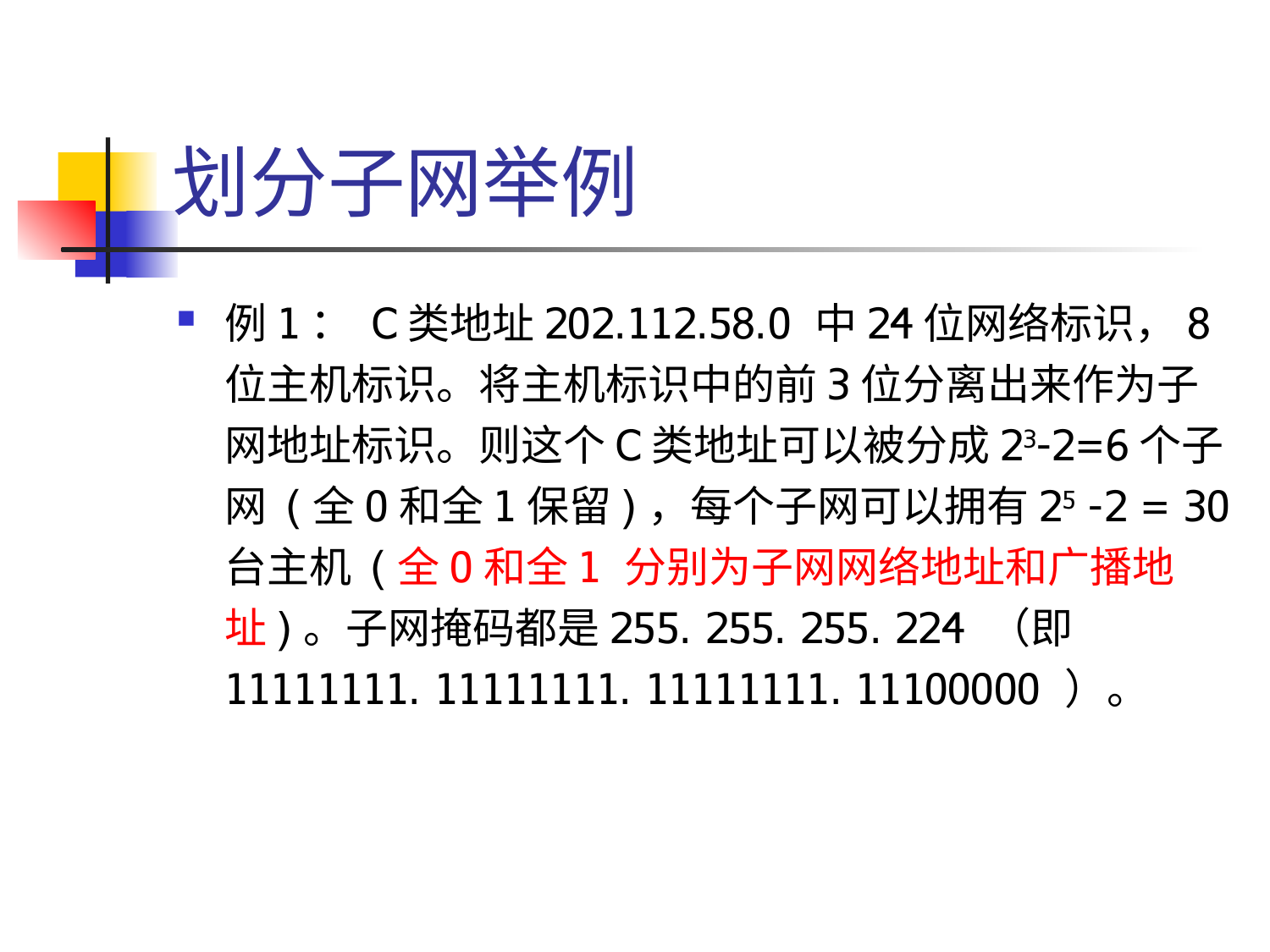

# 划分子网举例
例1： C类地址202.112.58.0 中24位网络标识，8位主机标识。将主机标识中的前3位分离出来作为子网地址标识。则这个C类地址可以被分成23-2=6个子网 (全0和全1保留)，每个子网可以拥有25 -2 = 30台主机 (全0和全1 分别为子网网络地址和广播地址)。子网掩码都是255. 255. 255. 224 （即11111111. 11111111. 11111111. 11100000 ）。